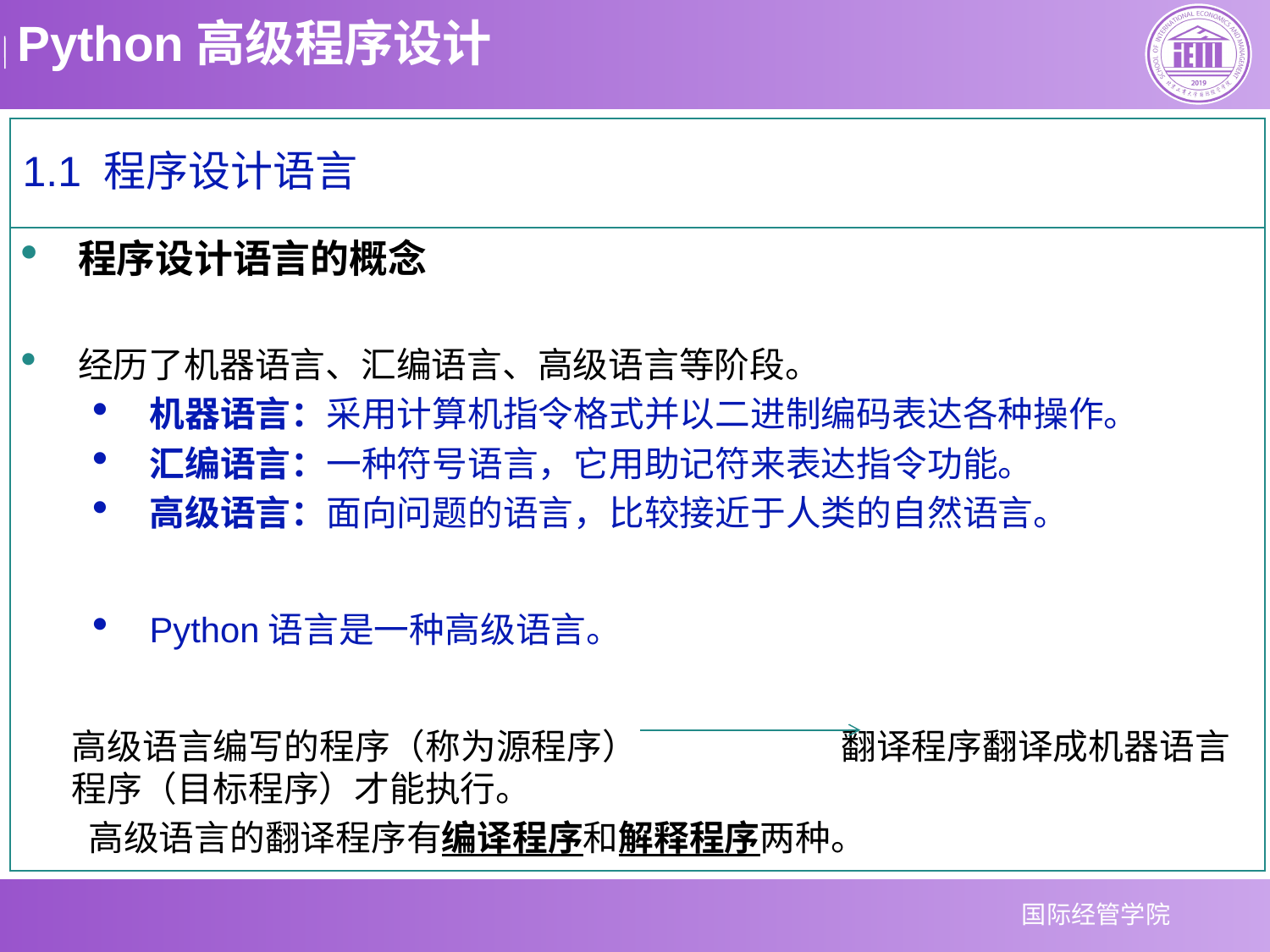

1.1 程序设计语言
程序设计语言的概念

经历了机器语言、汇编语言、高级语言等阶段。
机器语言：采用计算机指令格式并以二进制编码表达各种操作。
汇编语言：一种符号语言，它用助记符来表达指令功能。
高级语言：面向问题的语言，比较接近于人类的自然语言。

Python语言是一种高级语言。

高级语言编写的程序（称为源程序）                          翻译程序翻译成机器语言程序（目标程序）才能执行。
 高级语言的翻译程序有编译程序和解释程序两种。